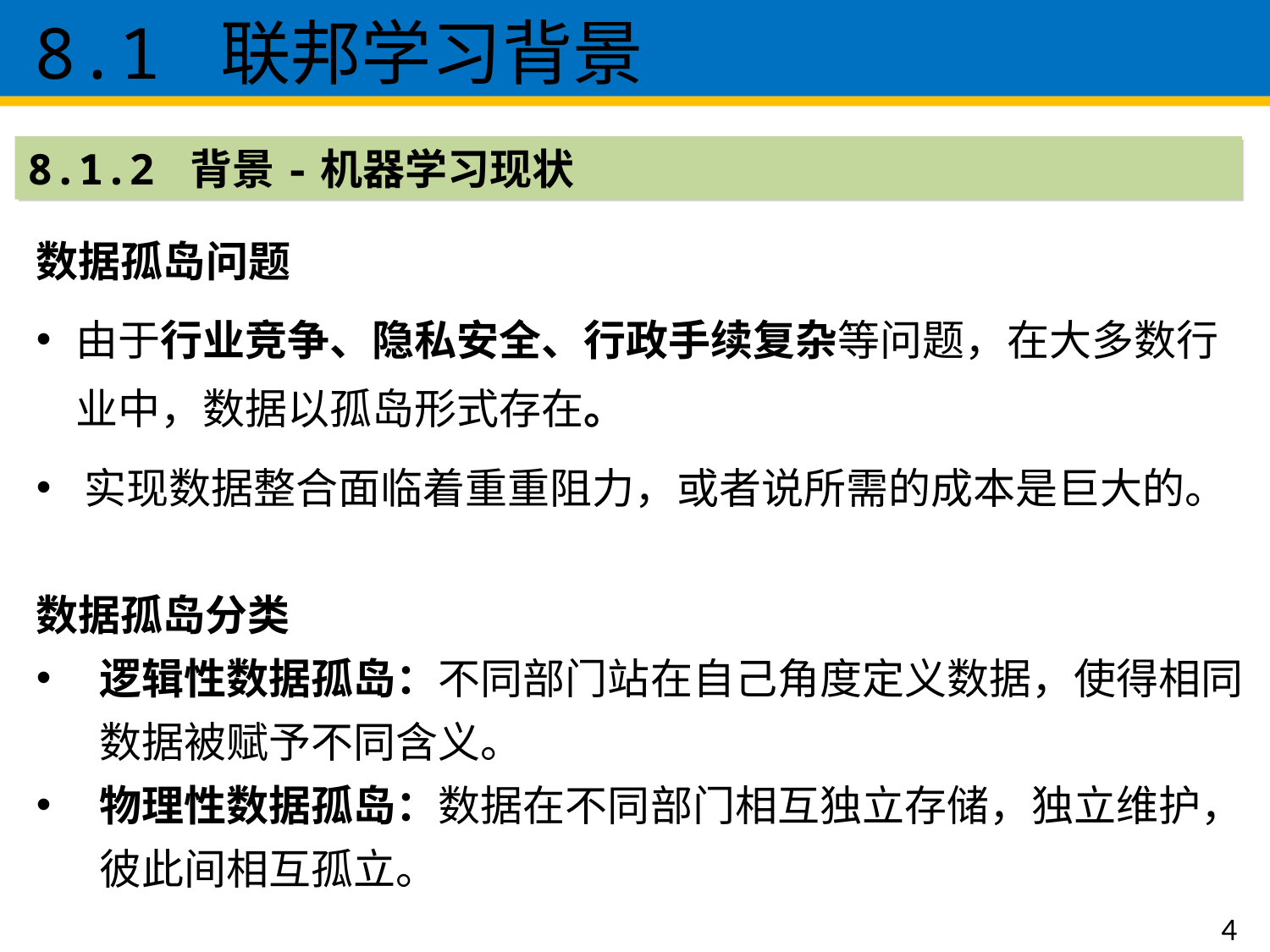

8.1 联邦学习背景
8.1.2 背景-机器学习现状
数据孤岛问题
由于行业竞争、隐私安全、行政手续复杂等问题，在大多数行业中，数据以孤岛形式存在。
实现数据整合面临着重重阻力，或者说所需的成本是巨大的。
数据孤岛分类
逻辑性数据孤岛：不同部门站在自己角度定义数据，使得相同数据被赋予不同含义。
物理性数据孤岛：数据在不同部门相互独立存储，独立维护，彼此间相互孤立。

4